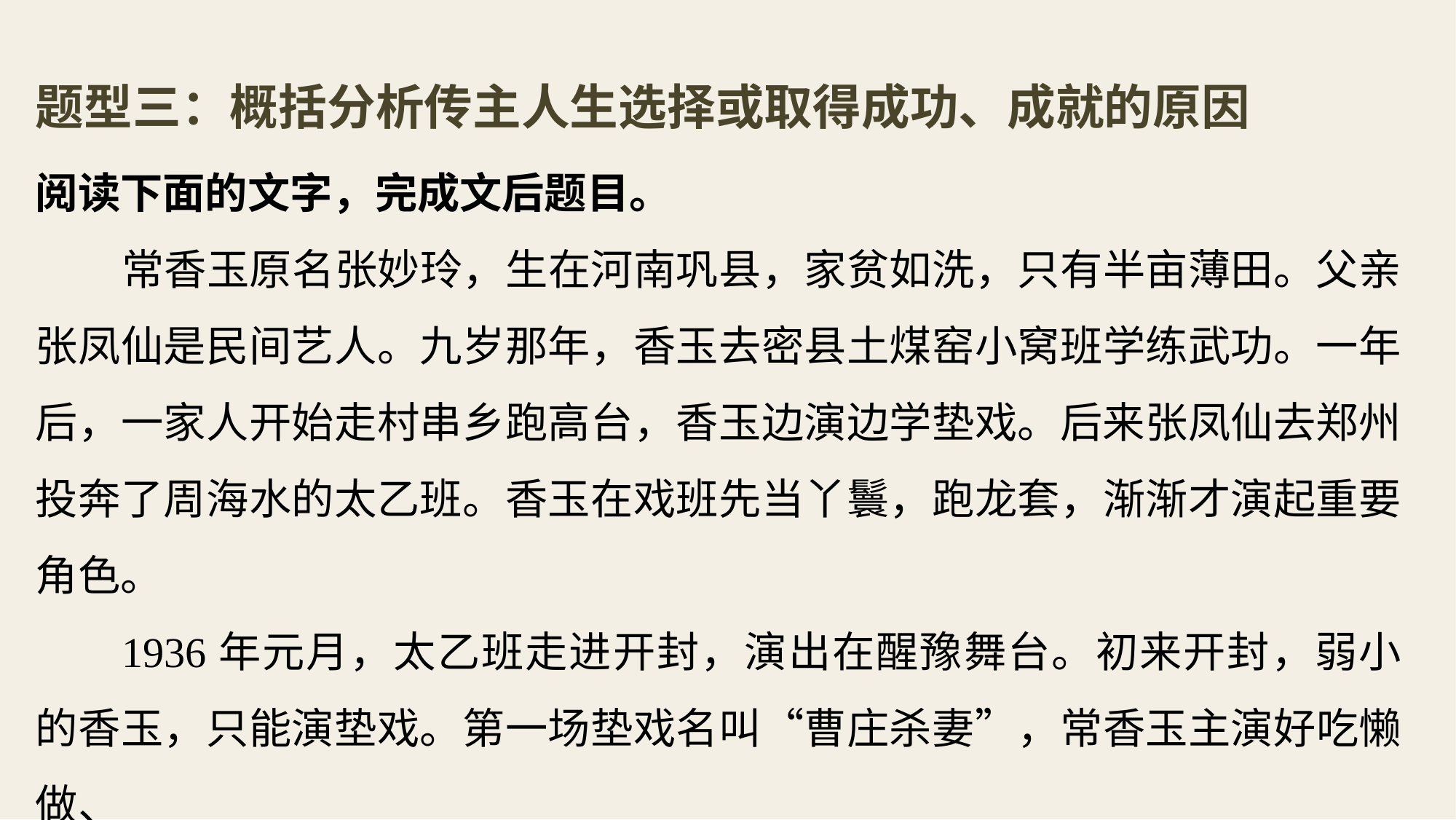

题型三：概括分析传主人生选择或取得成功、成就的原因
阅读下面的文字，完成文后题目。
常香玉原名张妙玲，生在河南巩县，家贫如洗，只有半亩薄田。父亲张凤仙是民间艺人。九岁那年，香玉去密县土煤窑小窝班学练武功。一年后，一家人开始走村串乡跑高台，香玉边演边学垫戏。后来张凤仙去郑州投奔了周海水的太乙班。香玉在戏班先当丫鬟，跑龙套，渐渐才演起重要角色。
1936年元月，太乙班走进开封，演出在醒豫舞台。初来开封，弱小的香玉，只能演垫戏。第一场垫戏名叫“曹庄杀妻”，常香玉主演好吃懒做、